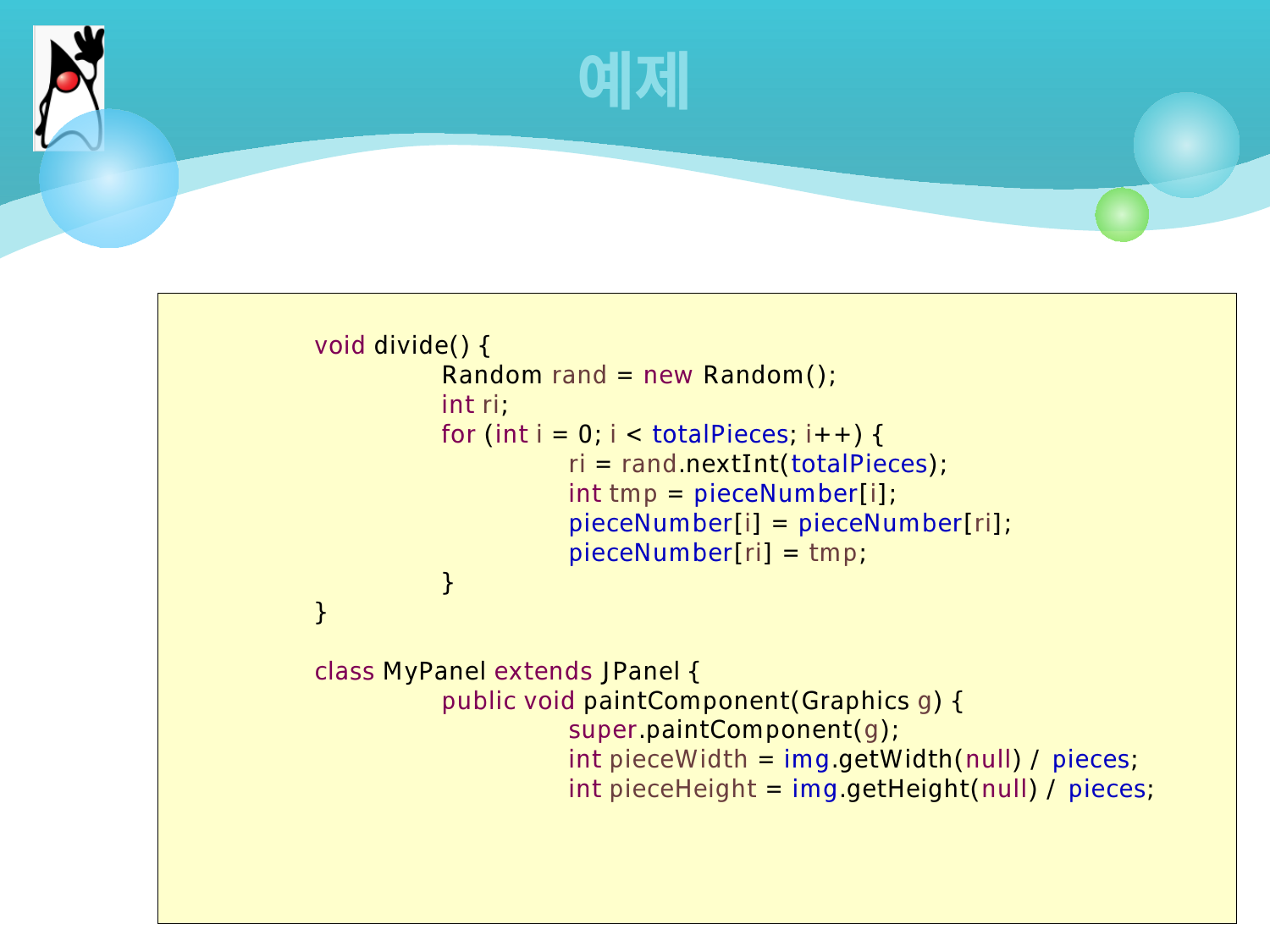

# 예제

	void divide() {
		Random rand = new Random();
		int ri;
		for (int i = 0; i < totalPieces; i++) {
			ri = rand.nextInt(totalPieces);
			int tmp = pieceNumber[i];
			pieceNumber[i] = pieceNumber[ri];
			pieceNumber[ri] = tmp;
		}
	}

	class MyPanel extends JPanel {
		public void paintComponent(Graphics g) {
			super.paintComponent(g);
			int pieceWidth = img.getWidth(null) / pieces;
			int pieceHeight = img.getHeight(null) / pieces;